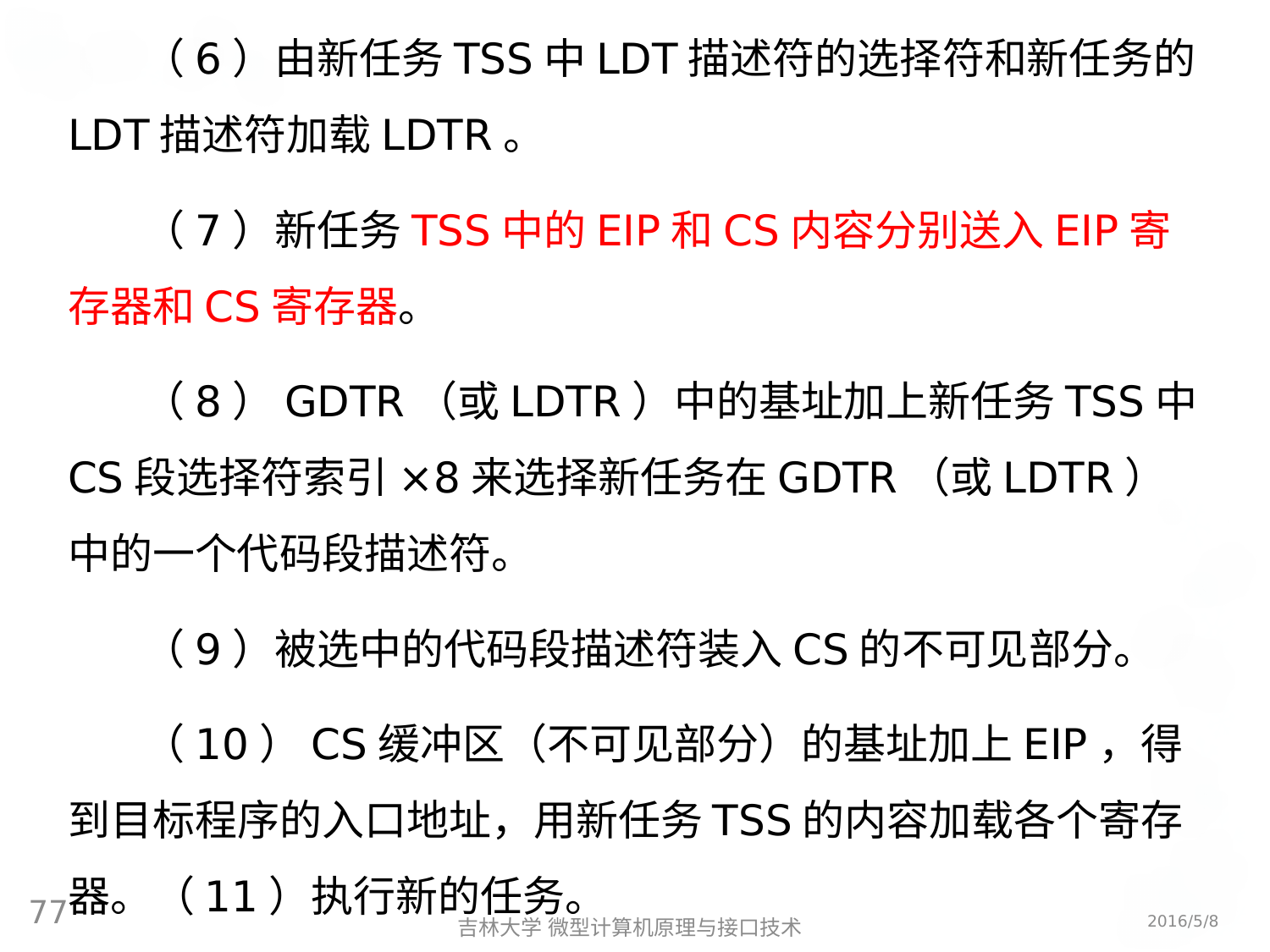

（6）由新任务TSS中LDT描述符的选择符和新任务的LDT描述符加载LDTR。
（7）新任务TSS中的EIP和CS内容分别送入EIP寄存器和CS寄存器。
（8）GDTR（或LDTR）中的基址加上新任务TSS中CS段选择符索引×8来选择新任务在GDTR（或LDTR）中的一个代码段描述符。
（9）被选中的代码段描述符装入CS的不可见部分。
（10）CS缓冲区（不可见部分）的基址加上EIP，得到目标程序的入口地址，用新任务TSS的内容加载各个寄存器。（11）执行新的任务。
77
2016/5/8
吉林大学 微型计算机原理与接口技术